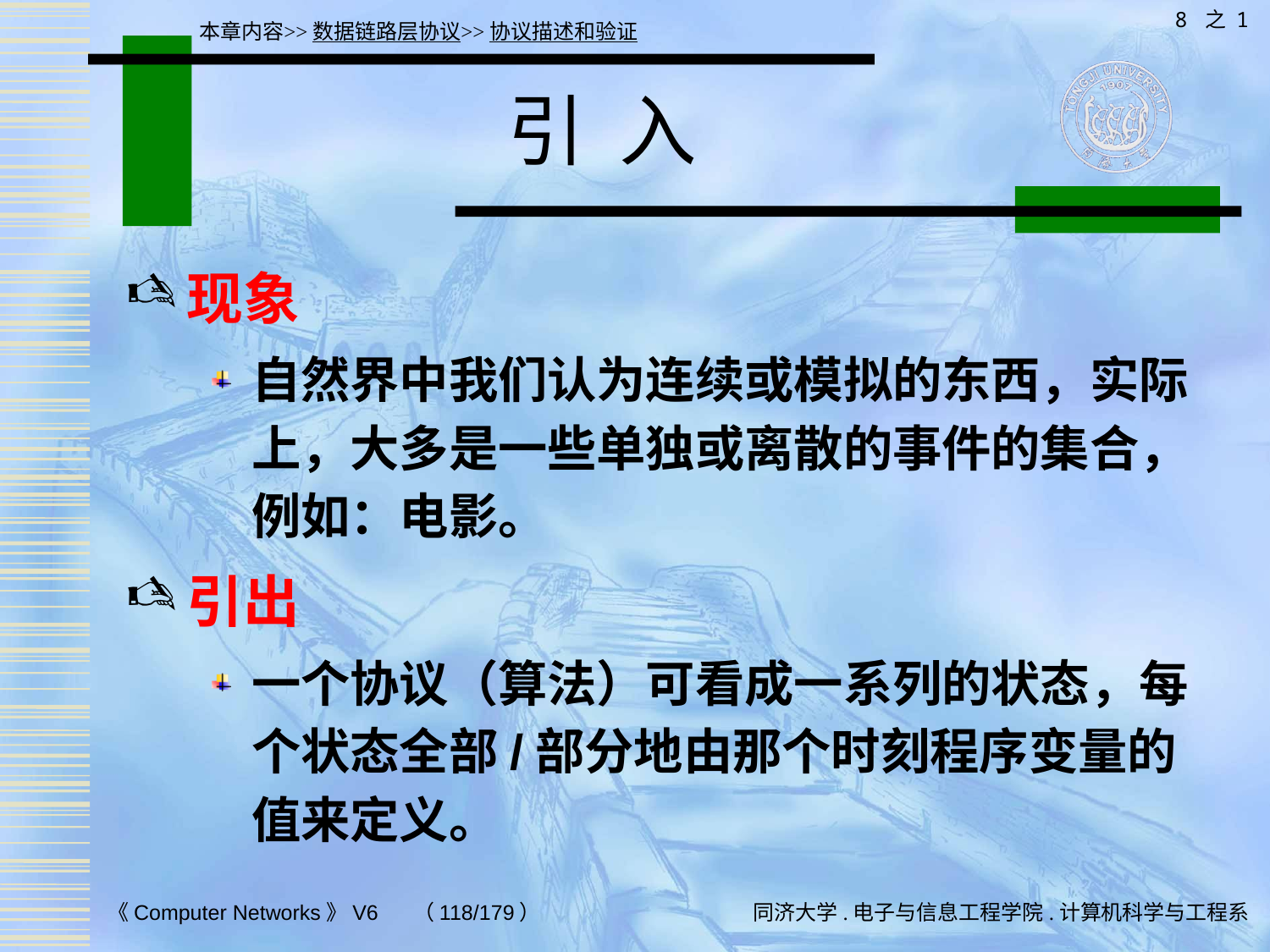

8 之 1
本章内容>>数据链路层协议>>协议描述和验证
# 引  入
现象
自然界中我们认为连续或模拟的东西，实际上，大多是一些单独或离散的事件的集合，例如：电影。
引出
一个协议（算法）可看成一系列的状态，每个状态全部/部分地由那个时刻程序变量的值来定义。